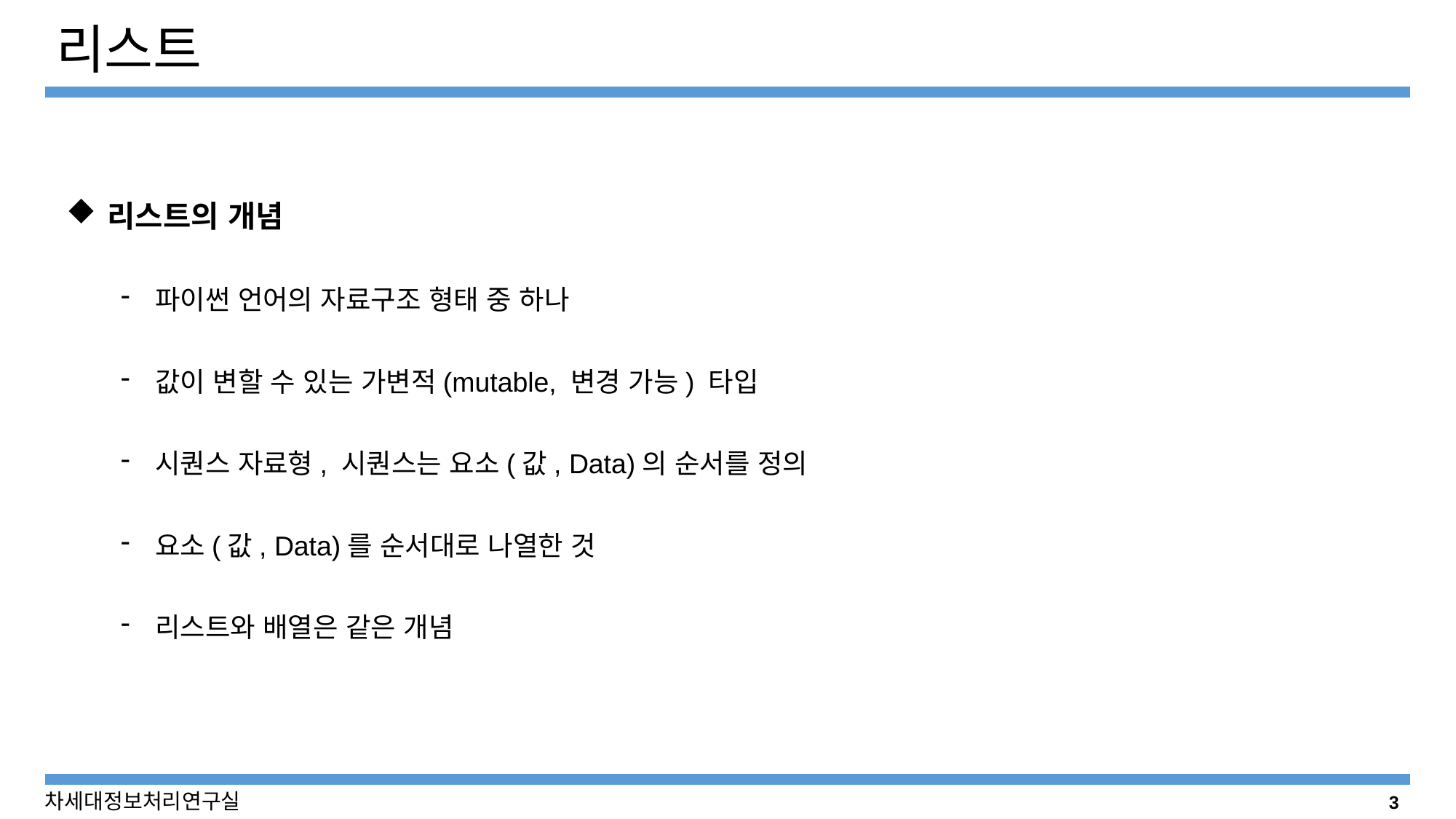

# 리스트
리스트의 개념
파이썬 언어의 자료구조 형태 중 하나
값이 변할 수 있는 가변적(mutable, 변경 가능) 타입
시퀀스 자료형, 시퀀스는 요소(값, Data)의 순서를 정의
요소(값, Data)를 순서대로 나열한 것
리스트와 배열은 같은 개념
3